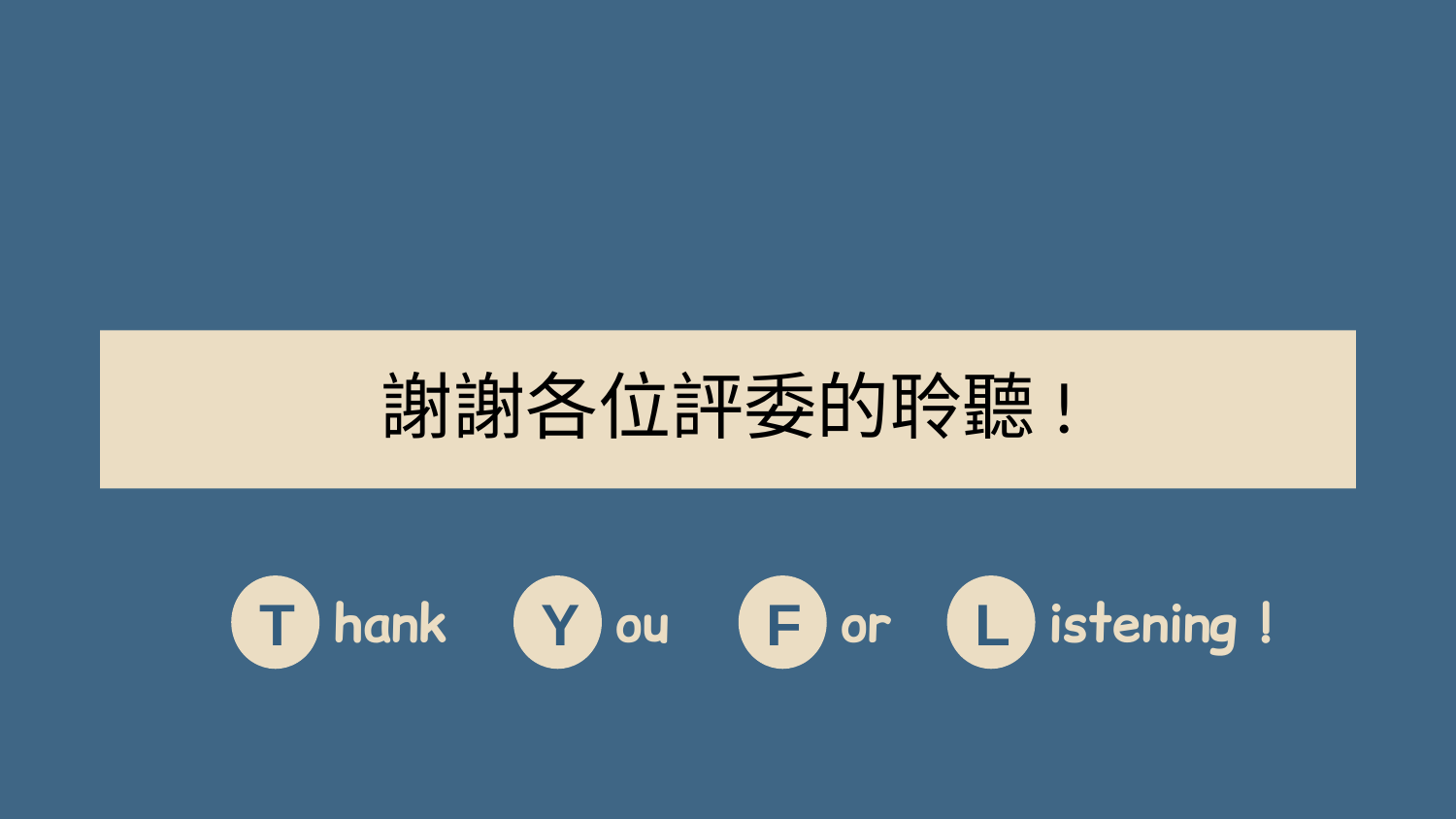

# 謝謝各位評委的聆聽!
T
hank
Y
ou
F
or
L
istening !